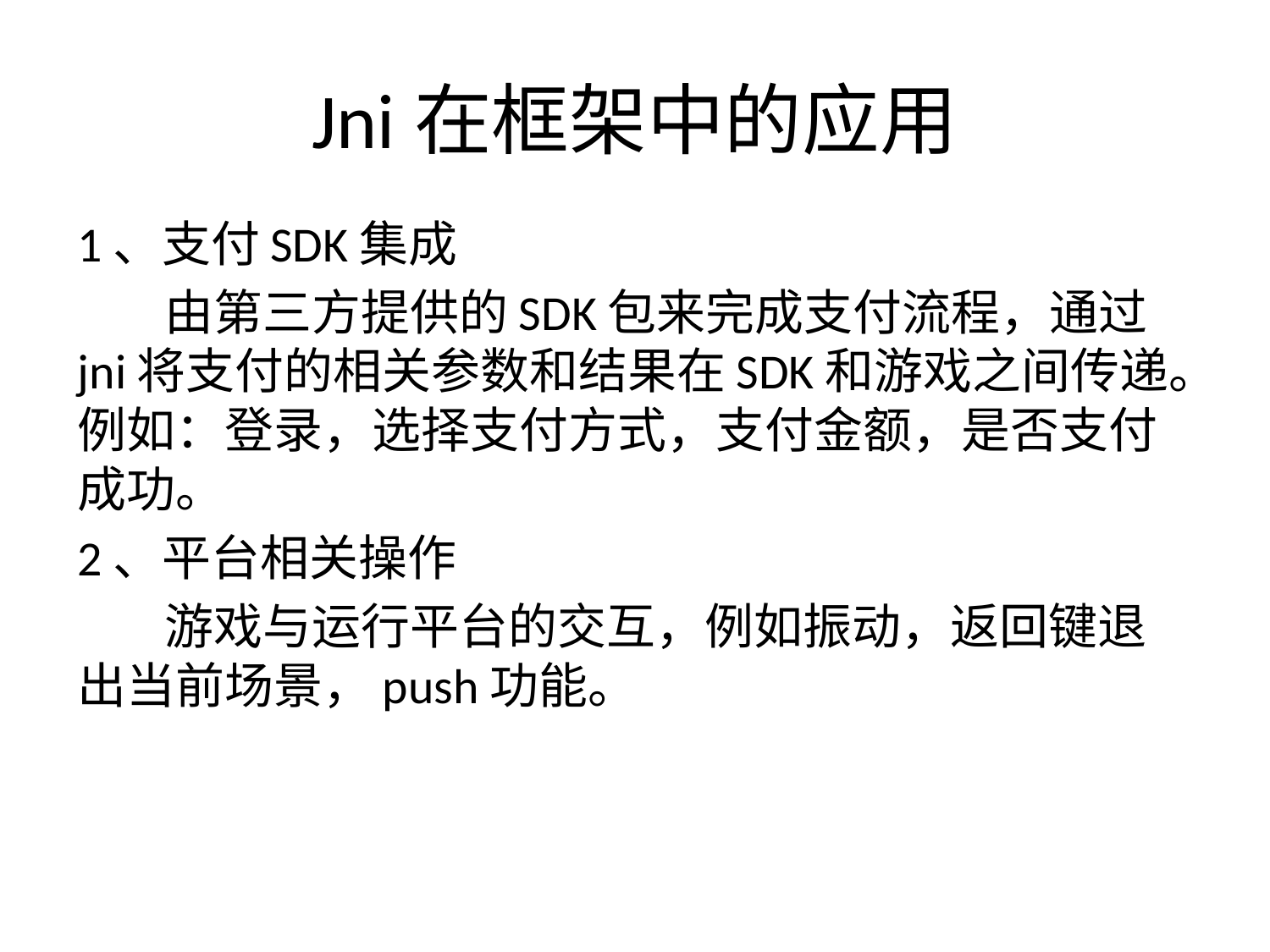

# Jni在框架中的应用
1、支付SDK集成
       由第三方提供的SDK包来完成支付流程，通过jni将支付的相关参数和结果在SDK和游戏之间传递。例如：登录，选择支付方式，支付金额，是否支付成功。
2、平台相关操作
       游戏与运行平台的交互，例如振动，返回键退出当前场景，push功能。